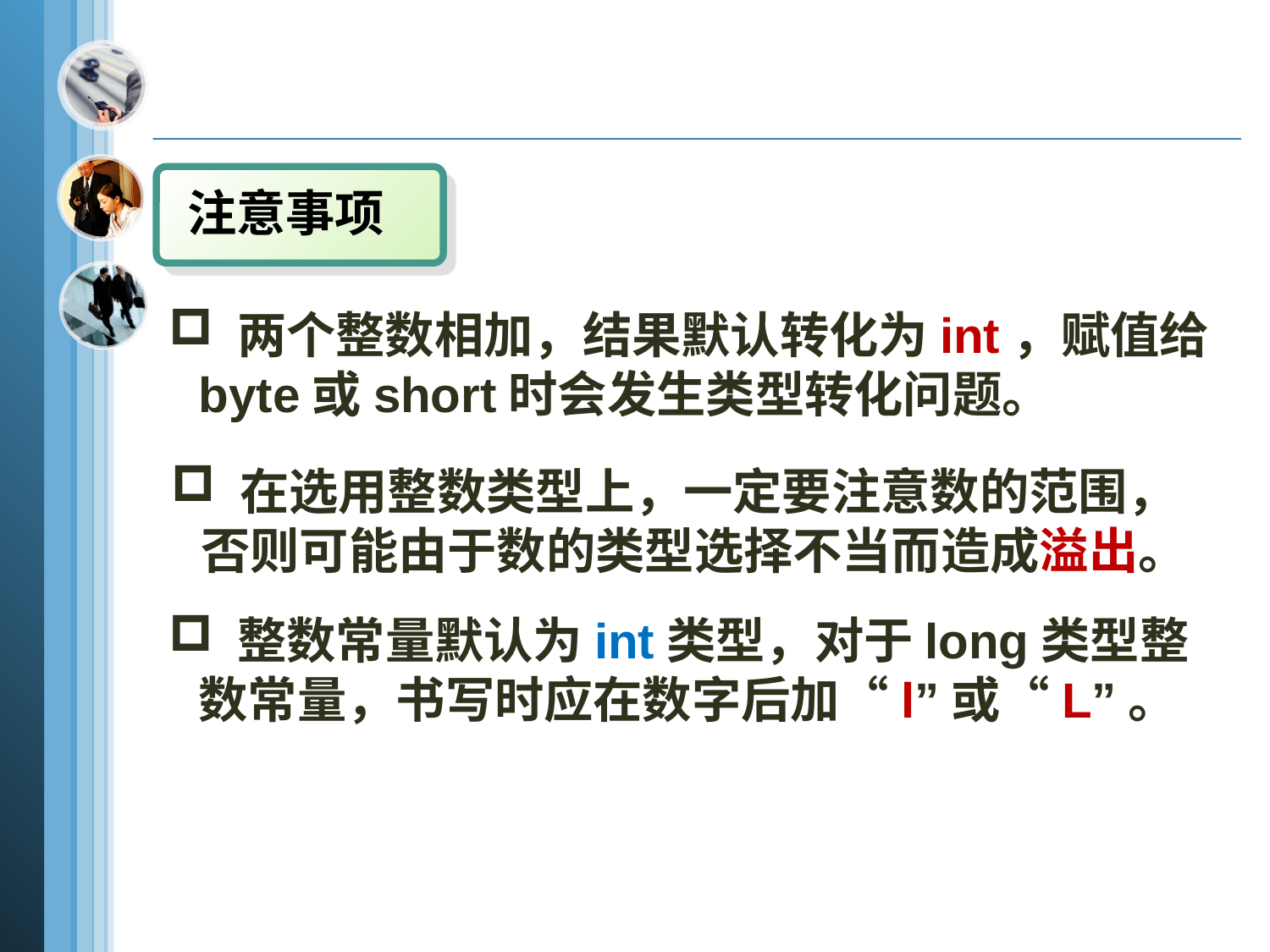

注意事项
 两个整数相加，结果默认转化为int，赋值给byte或short时会发生类型转化问题。
 在选用整数类型上，一定要注意数的范围，否则可能由于数的类型选择不当而造成溢出。
 整数常量默认为int类型，对于long类型整数常量，书写时应在数字后加“l”或“L”。